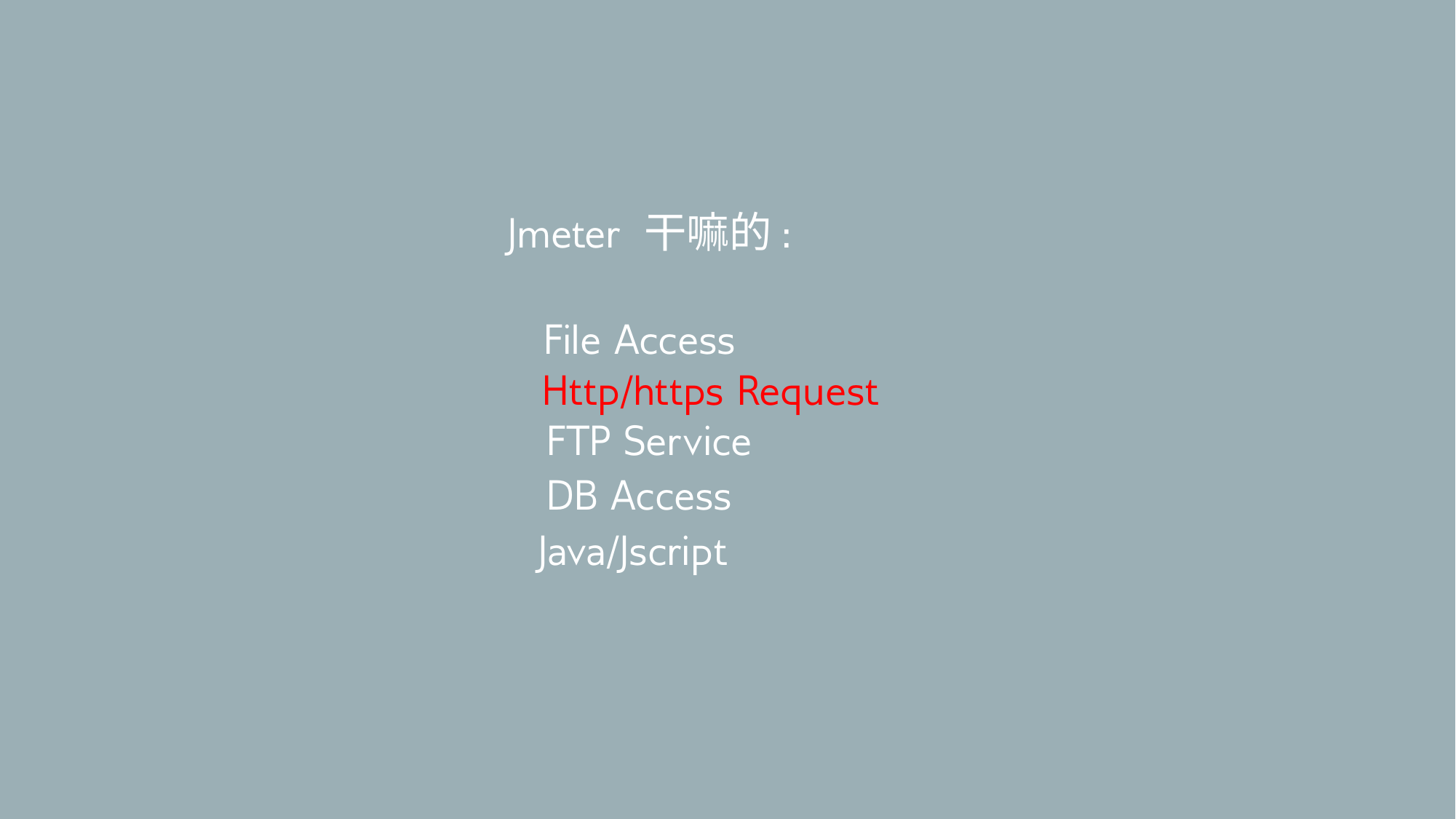

Jmeter 干嘛的:
File Access
Http/https Request
FTP Service
DB Access
Java/Jscript